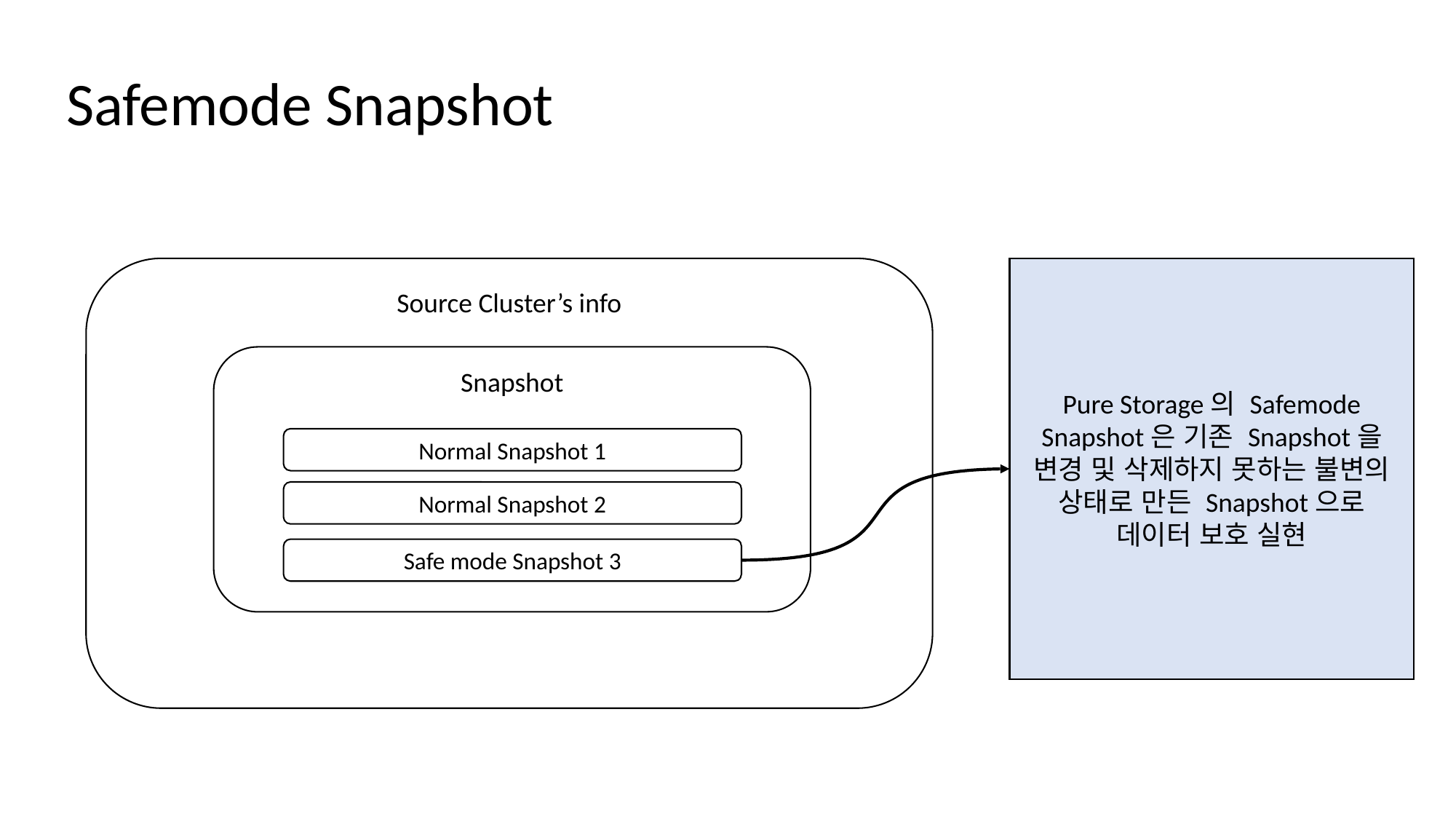

Safemode Snapshot
Source Cluster’s info
Pure Storage의 Safemode Snapshot은 기존 Snapshot을 변경 및 삭제하지 못하는 불변의 상태로 만든 Snapshot으로 데이터 보호 실현
Snapshot
Normal Snapshot 1
Normal Snapshot 2
Safe mode Snapshot 3